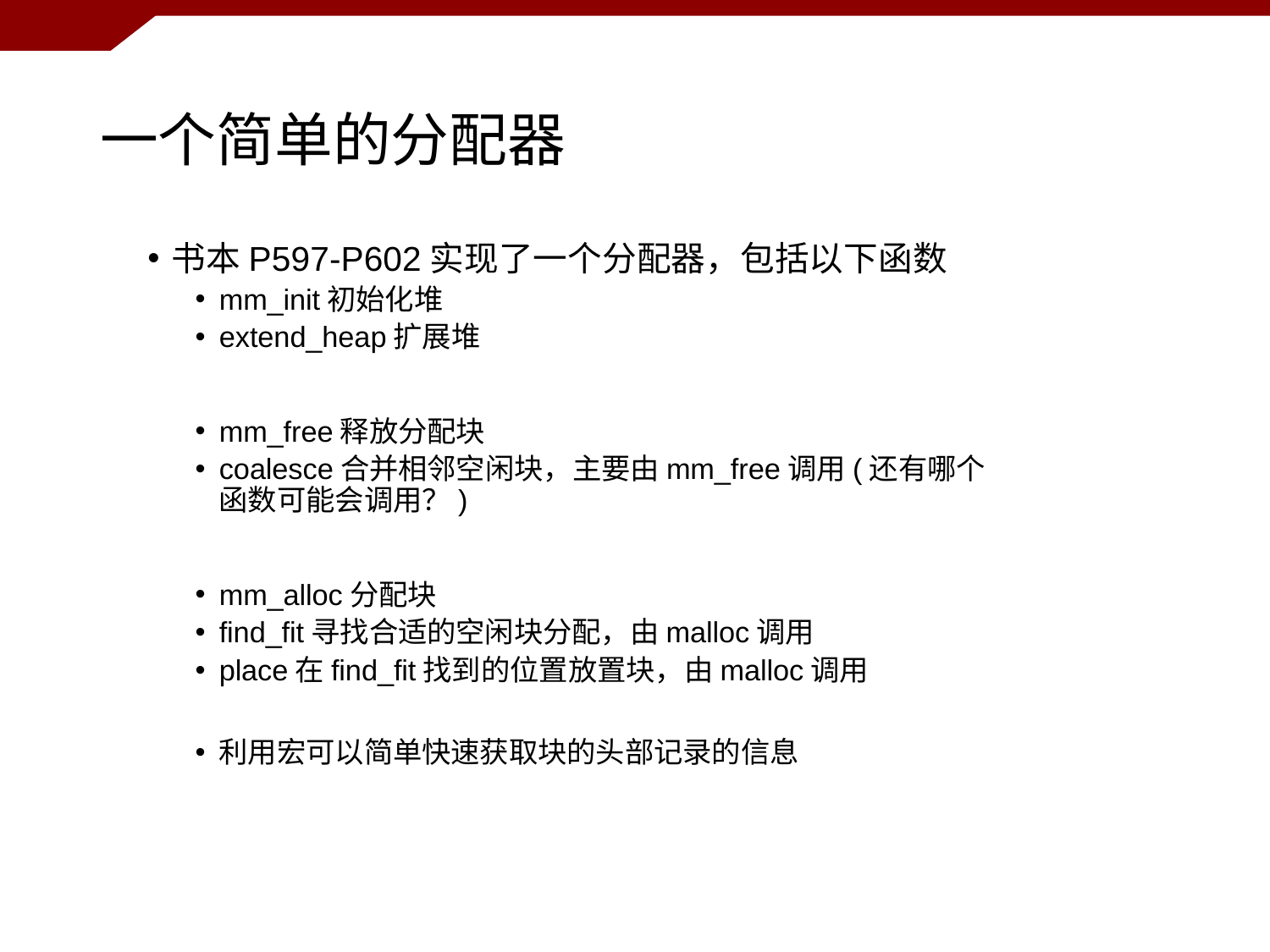

# 一个简单的分配器
书本P597-P602实现了一个分配器，包括以下函数
mm_init初始化堆
extend_heap扩展堆

mm_free释放分配块
coalesce合并相邻空闲块，主要由mm_free调用(还有哪个函数可能会调用？)

mm_alloc分配块
find_fit寻找合适的空闲块分配，由malloc调用
place在find_fit找到的位置放置块，由malloc调用

利用宏可以简单快速获取块的头部记录的信息